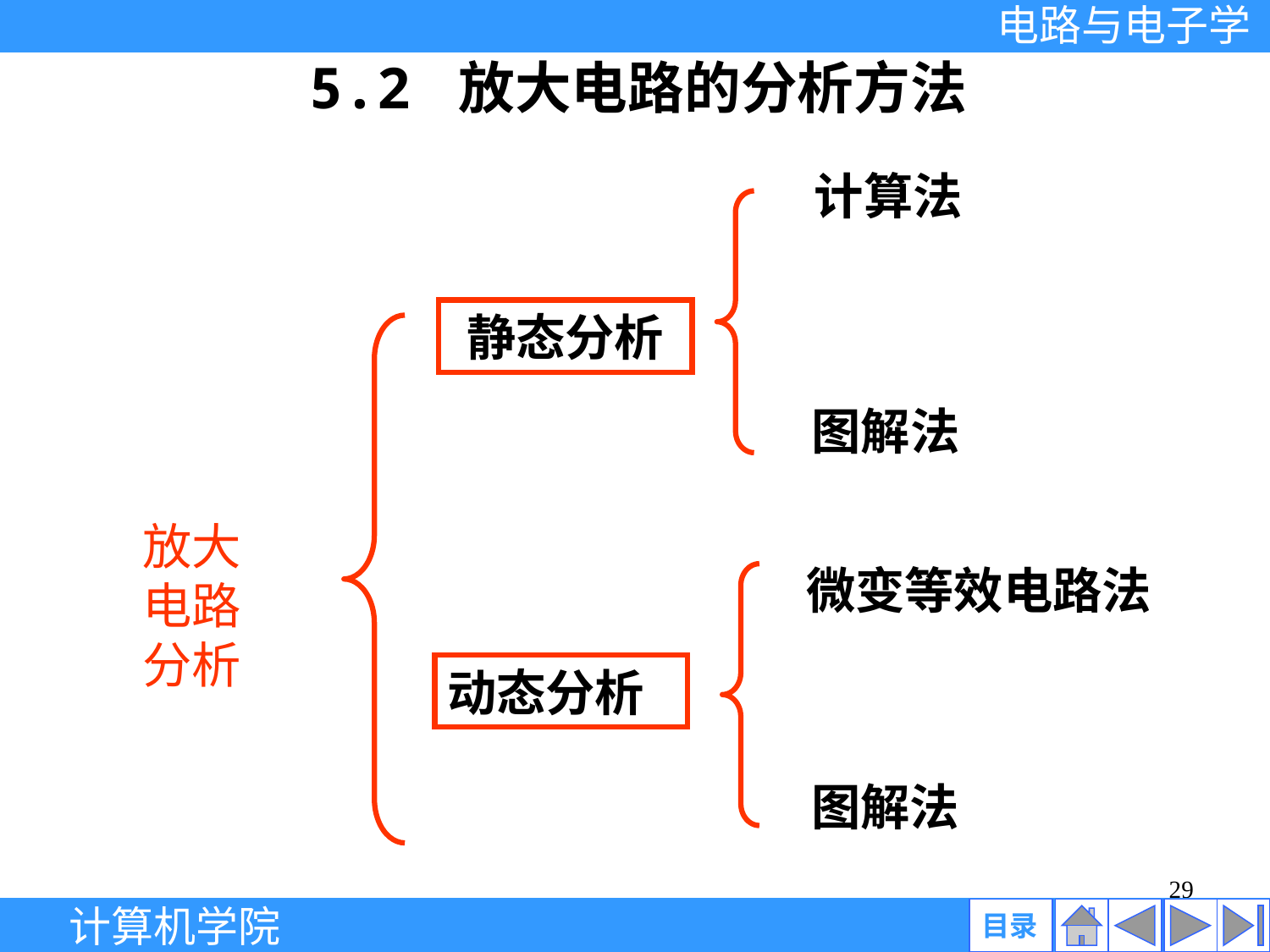

5.2 放大电路的分析方法
计算法

静态分析

图解法
放大电路分析
微变等效电路法

动态分析
图解法